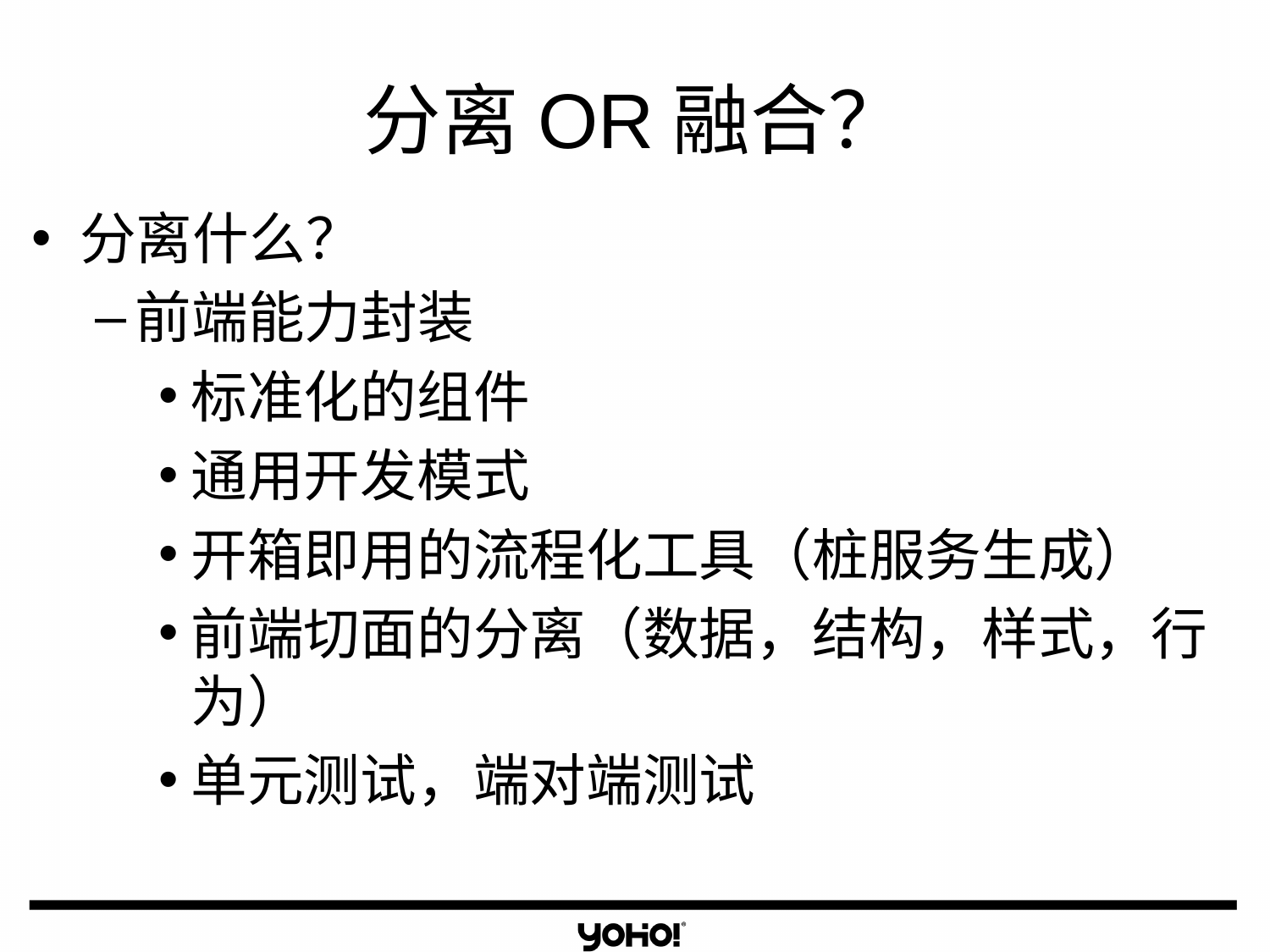

# 分离OR融合？
分离什么？
前端能力封装
标准化的组件
通用开发模式
开箱即用的流程化工具（桩服务生成）
前端切面的分离（数据，结构，样式，行为）
单元测试，端对端测试